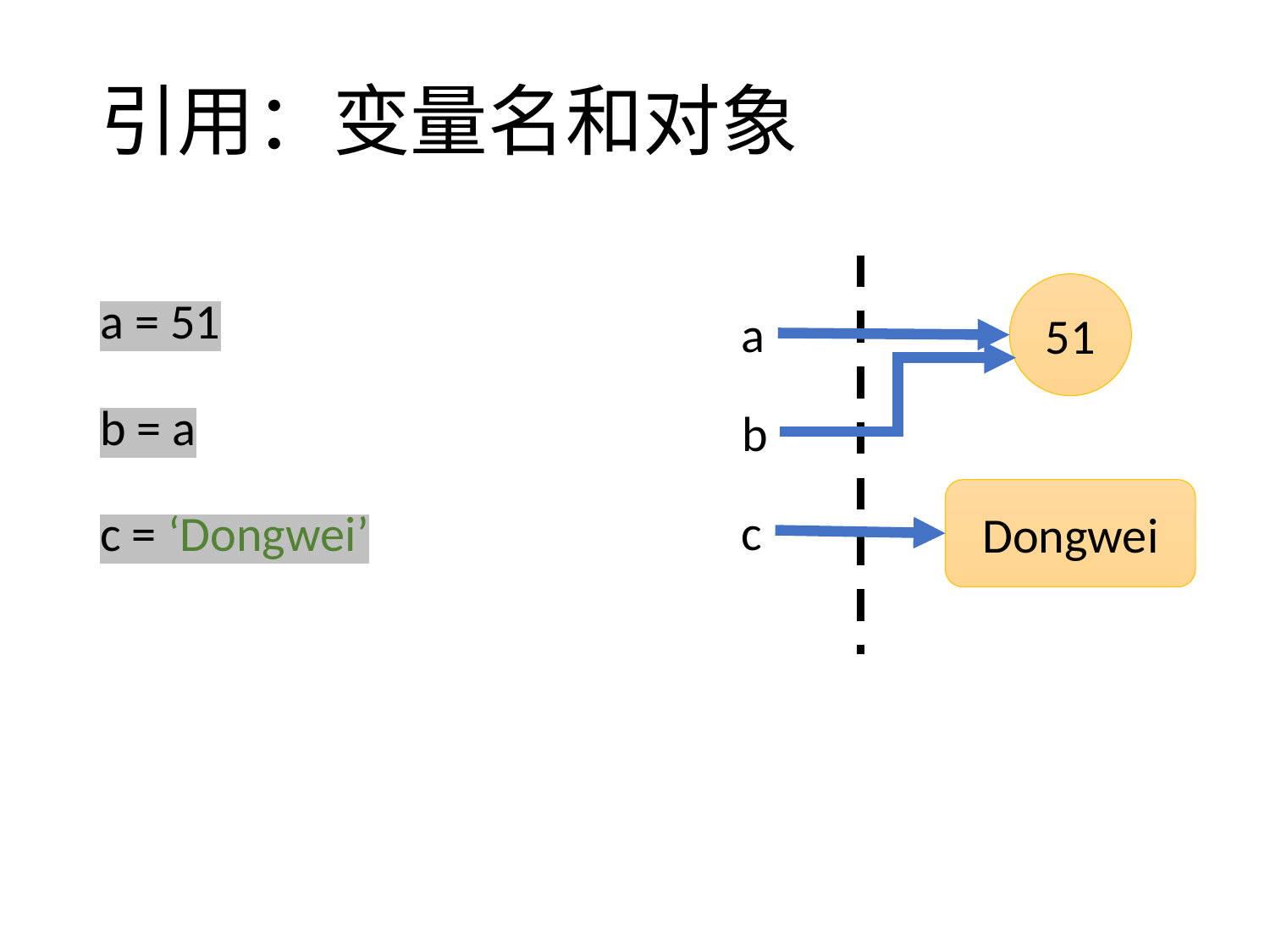

# 引用：变量名和对象
a = 51
b = a
c = ‘Dongwei’
51
a
b
Dongwei
c